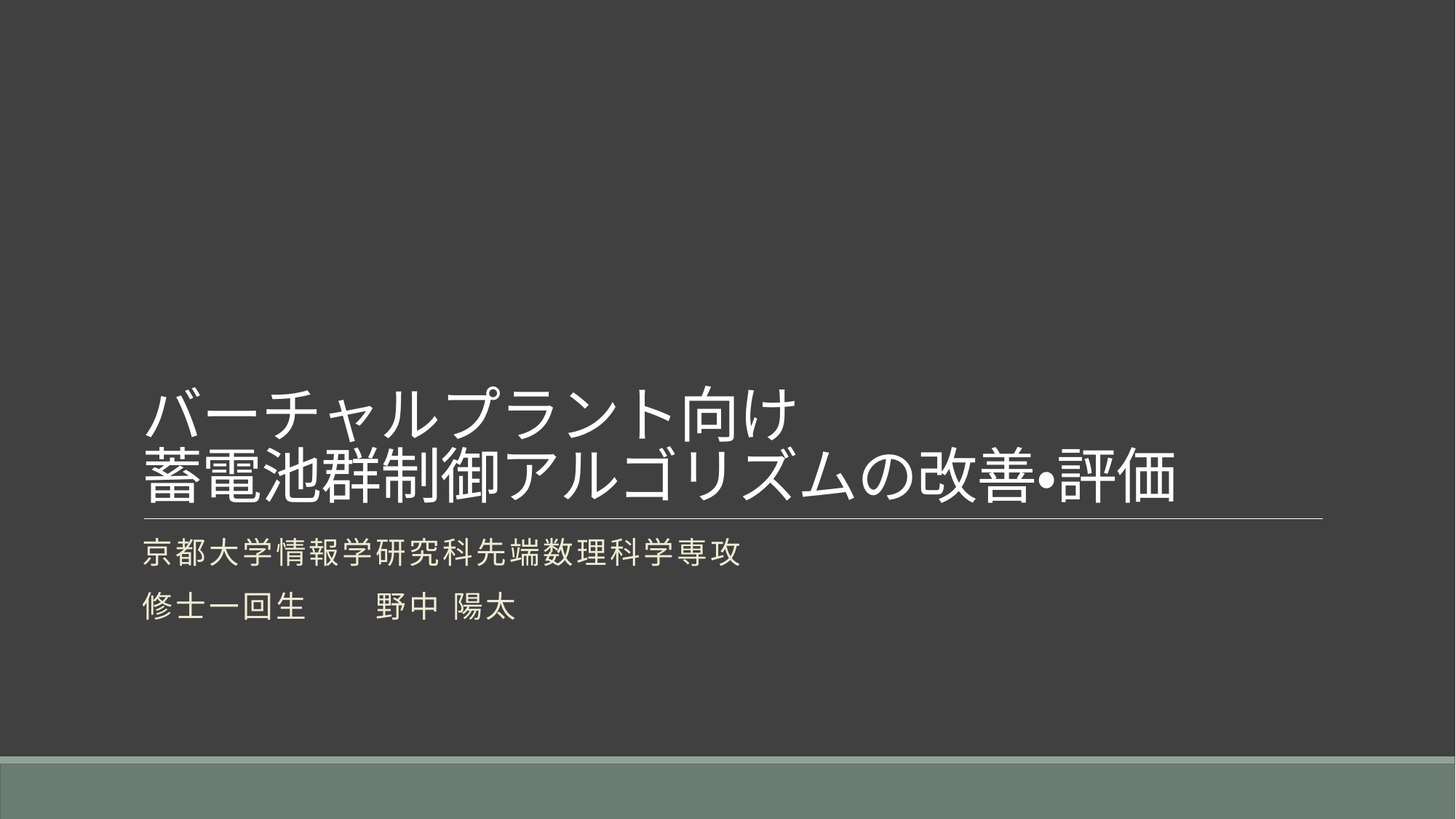

# バーチャルプラント向け 蓄電池群制御アルゴリズムの改善・評価
京都大学情報学研究科先端数理科学専攻
修士一回生　　野中 陽太